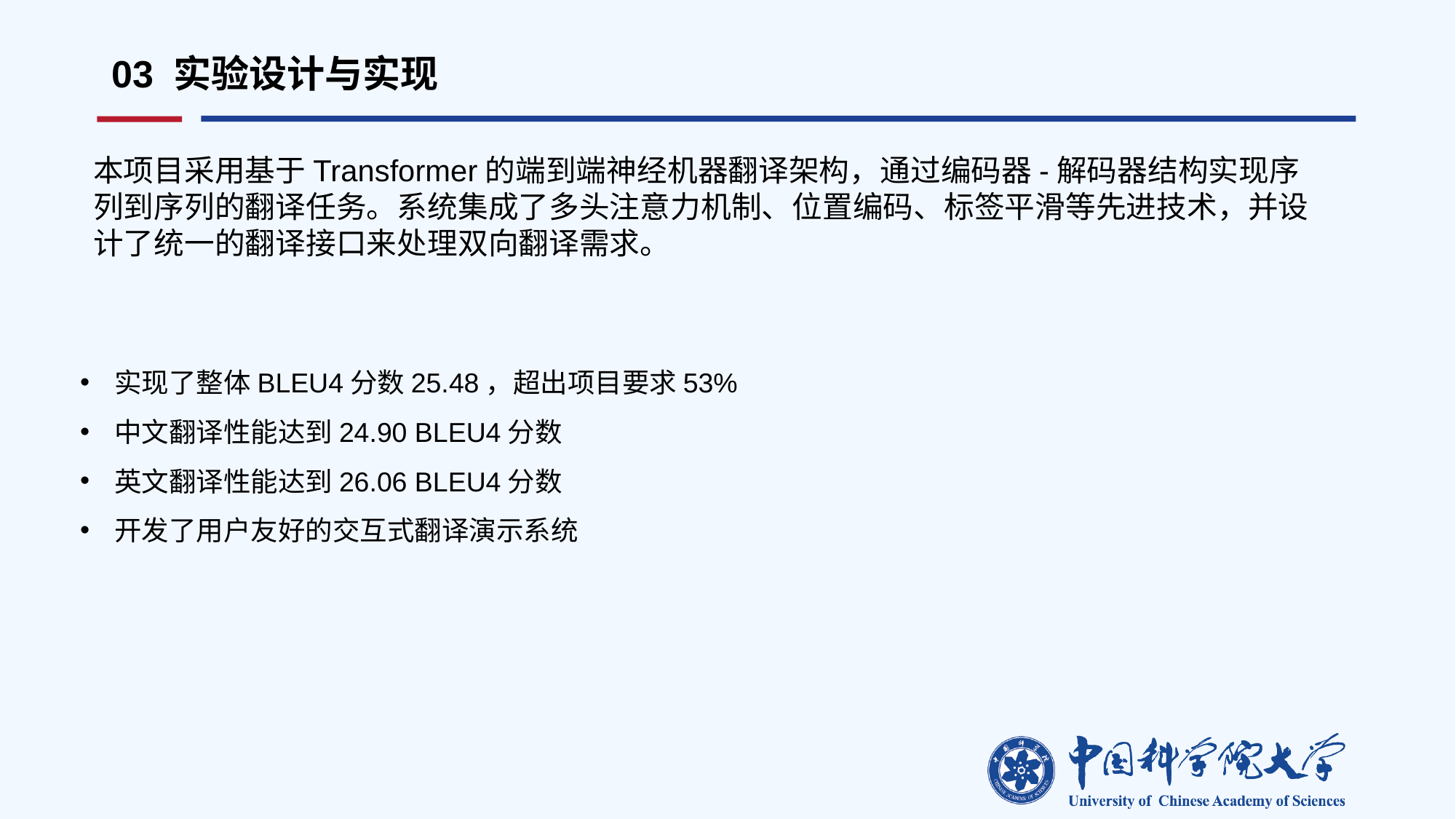

03 实验设计与实现
本项目采用基于Transformer的端到端神经机器翻译架构，通过编码器-解码器结构实现序列到序列的翻译任务。系统集成了多头注意力机制、位置编码、标签平滑等先进技术，并设计了统一的翻译接口来处理双向翻译需求。
实现了整体BLEU4分数25.48，超出项目要求53%
中文翻译性能达到24.90 BLEU4分数
英文翻译性能达到26.06 BLEU4分数
开发了用户友好的交互式翻译演示系统